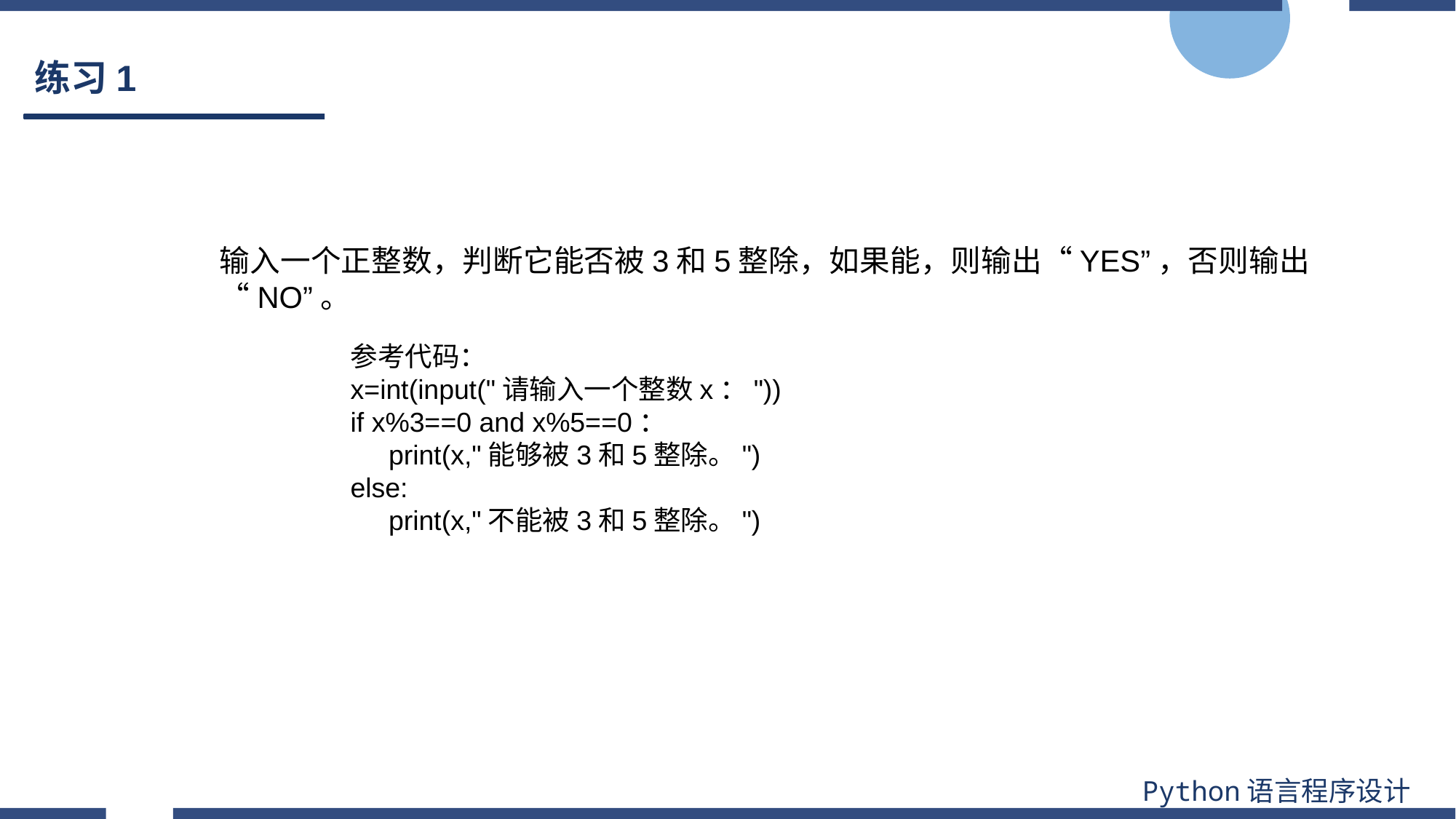

# 练习1
输入一个正整数，判断它能否被3和5整除，如果能，则输出“YES”，否则输出“NO”。
参考代码：
x=int(input("请输入一个整数x："))
if x%3==0 and x%5==0：
     print(x,"能够被3和5整除。")
else:
     print(x,"不能被3和5整除。")